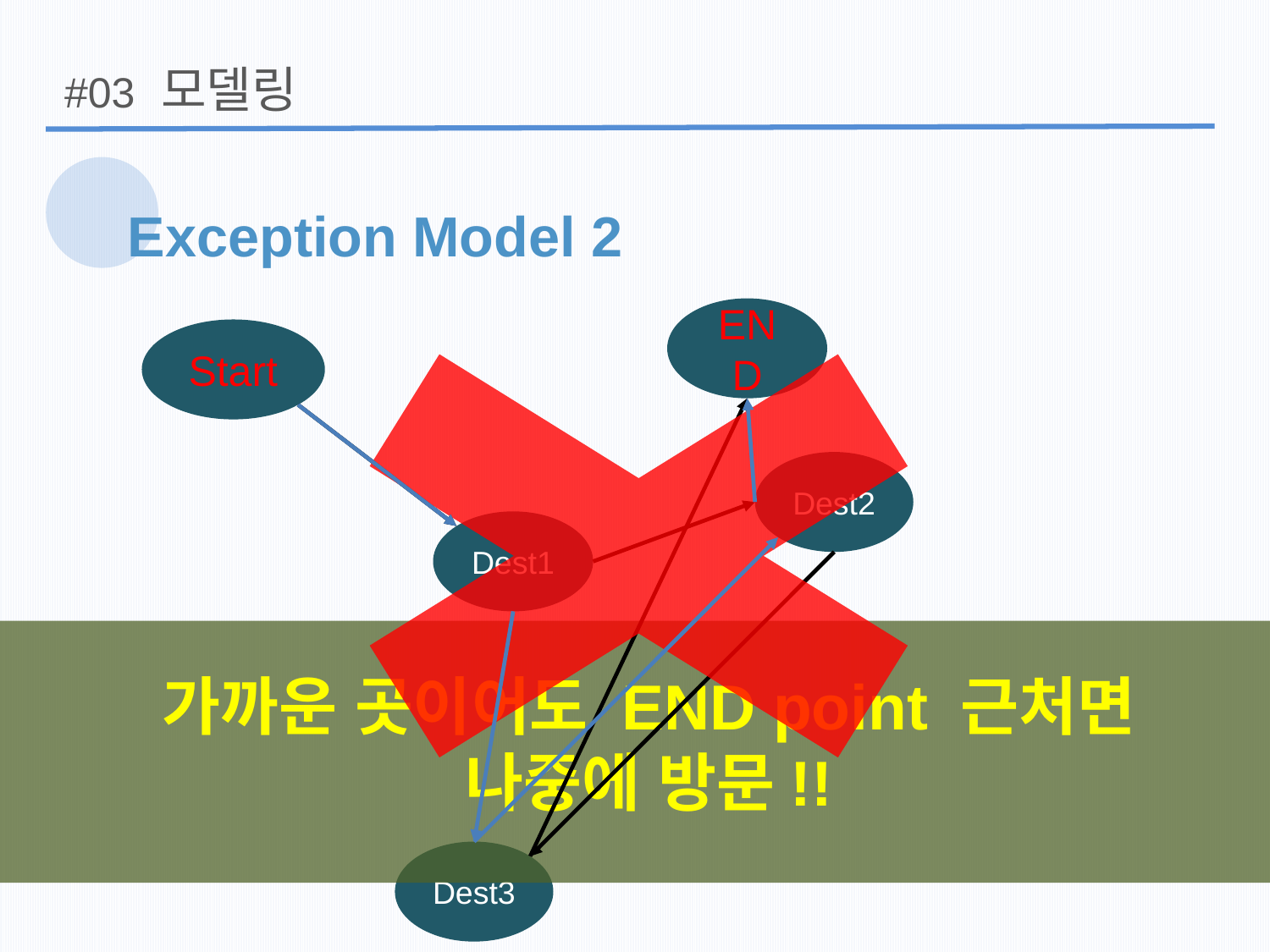

모델링
#03

Exception Model 2

END
Start
Dest2
Dest1

가까운 곳이어도 END point 근처면
나중에 방문!!
Dest3